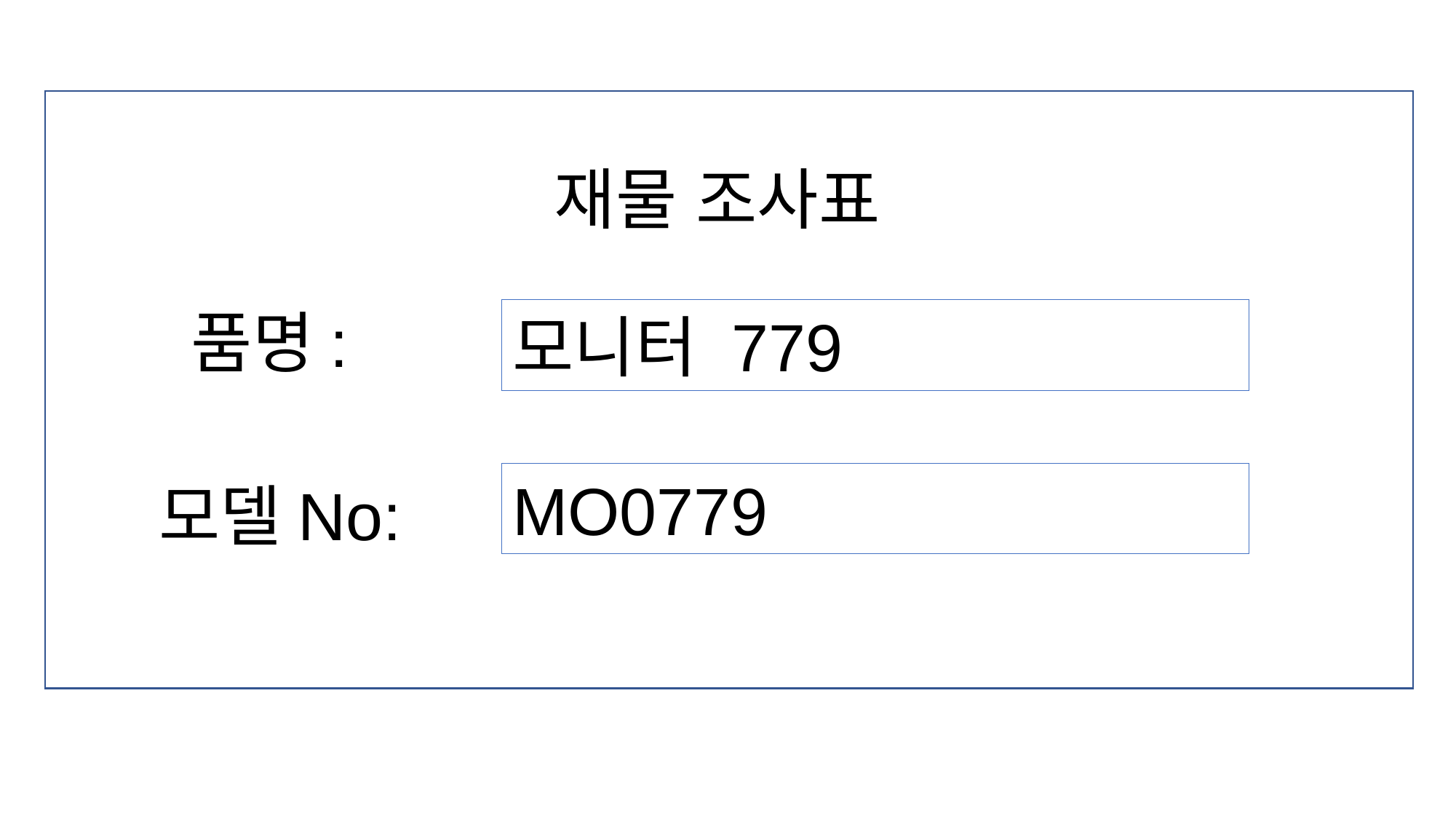

재물 조사표
품명:
모니터 779
MO0779
모델No: